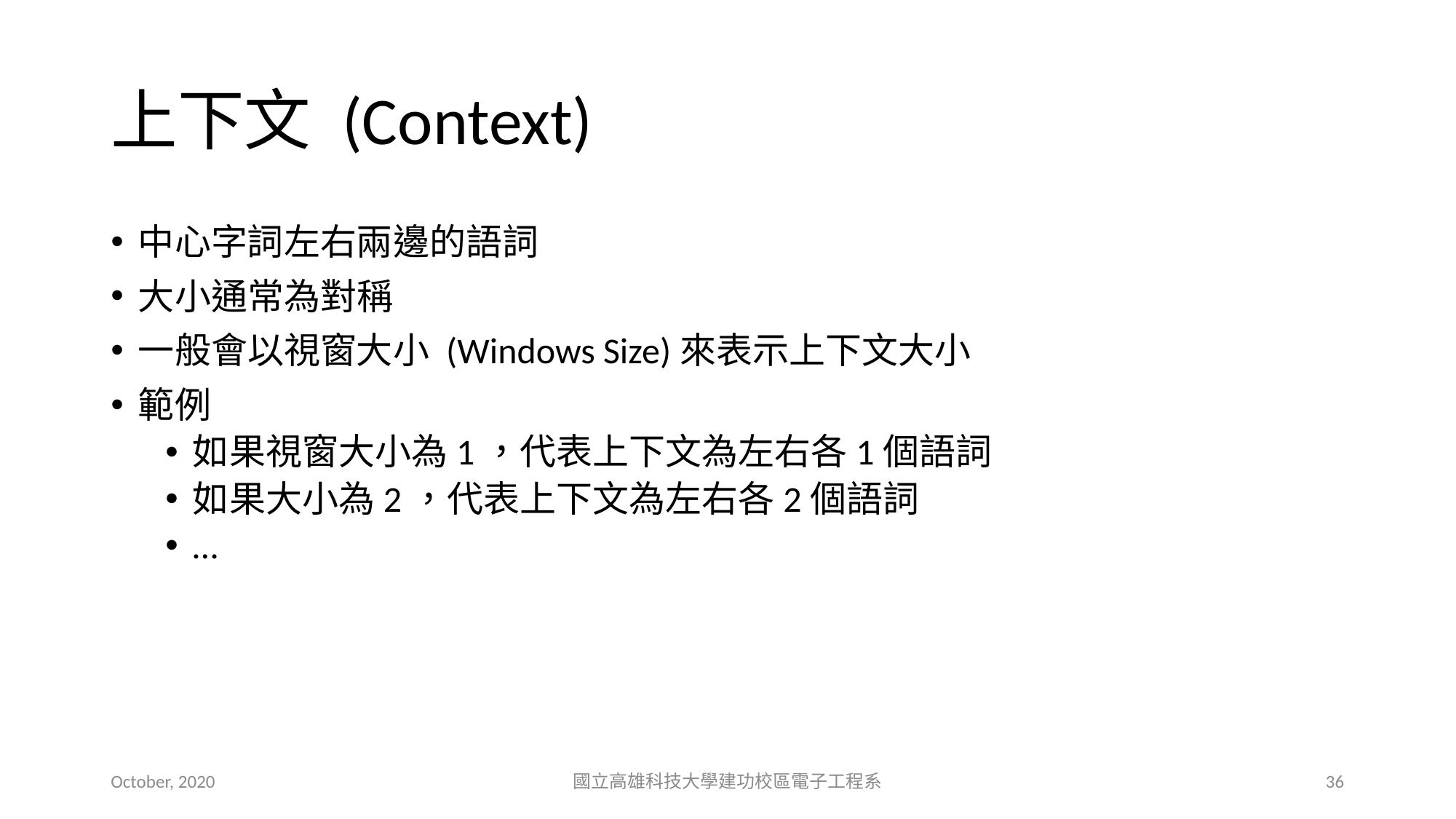

# 上下文 (Context)
中心字詞左右兩邊的語詞
大小通常為對稱
一般會以視窗大小 (Windows Size)來表示上下文大小
範例
如果視窗大小為1，代表上下文為左右各1個語詞
如果大小為2，代表上下文為左右各2個語詞
…

October, 2020
國立高雄科技大學建功校區電子工程系
36